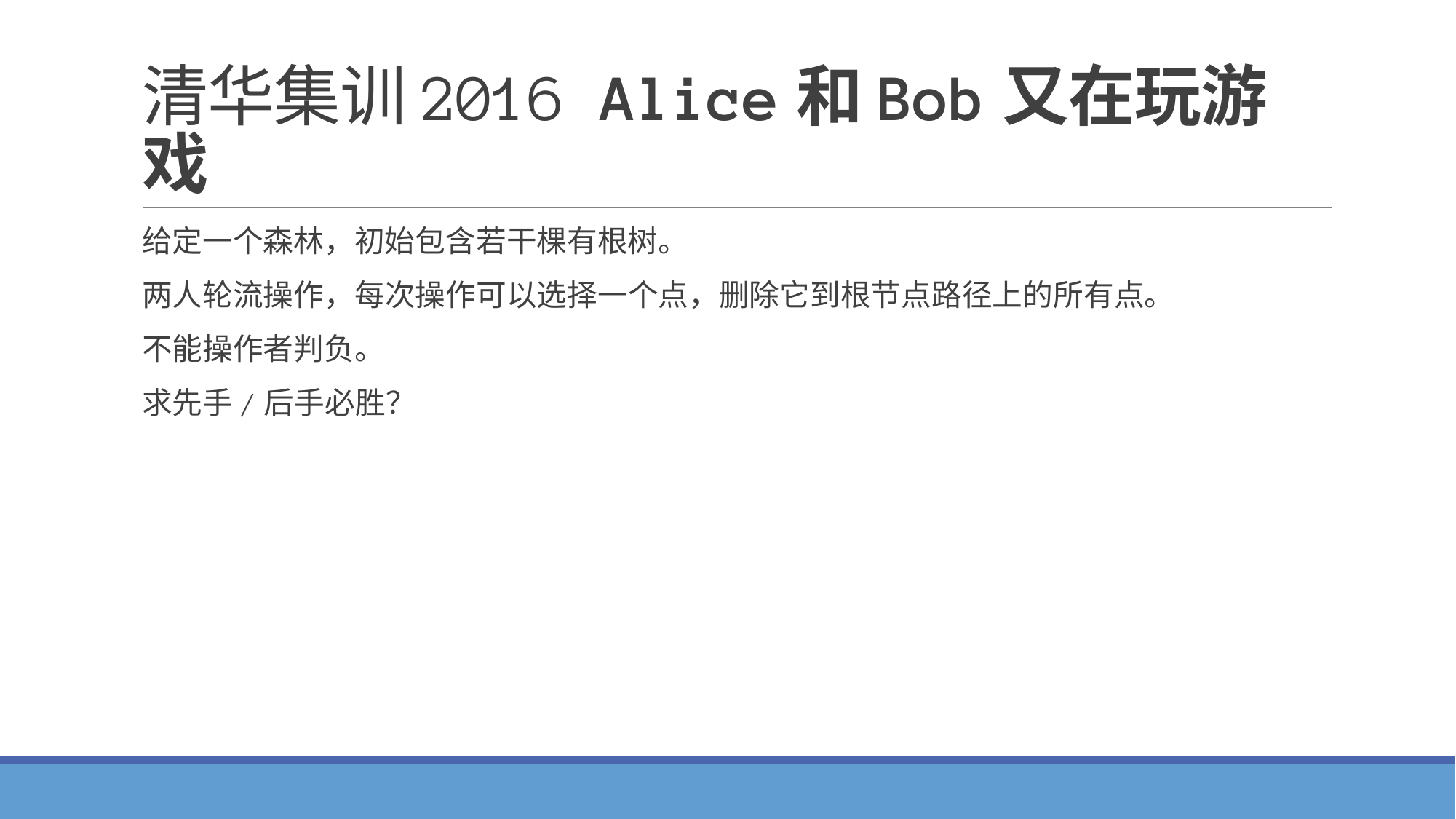

# 清华集训2016 Alice和Bob又在玩游戏
给定一个森林，初始包含若干棵有根树。
两人轮流操作，每次操作可以选择一个点，删除它到根节点路径上的所有点。
不能操作者判负。
求先手/后手必胜？